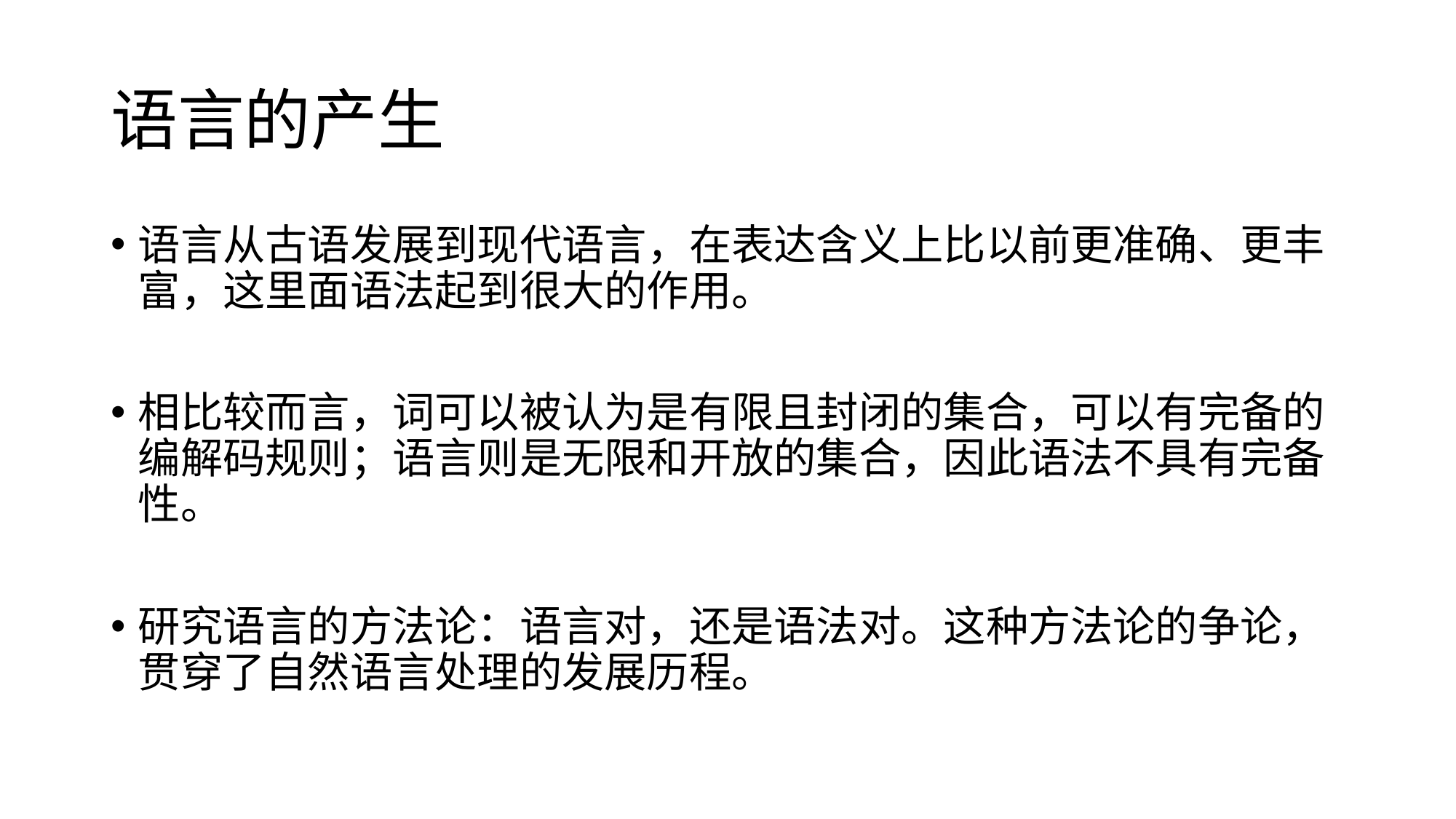

# 语言的产生
语言从古语发展到现代语言，在表达含义上比以前更准确、更丰富，这里面语法起到很大的作用。

相比较而言，词可以被认为是有限且封闭的集合，可以有完备的编解码规则；语言则是无限和开放的集合，因此语法不具有完备性。

研究语言的方法论：语言对，还是语法对。这种方法论的争论，贯穿了自然语言处理的发展历程。